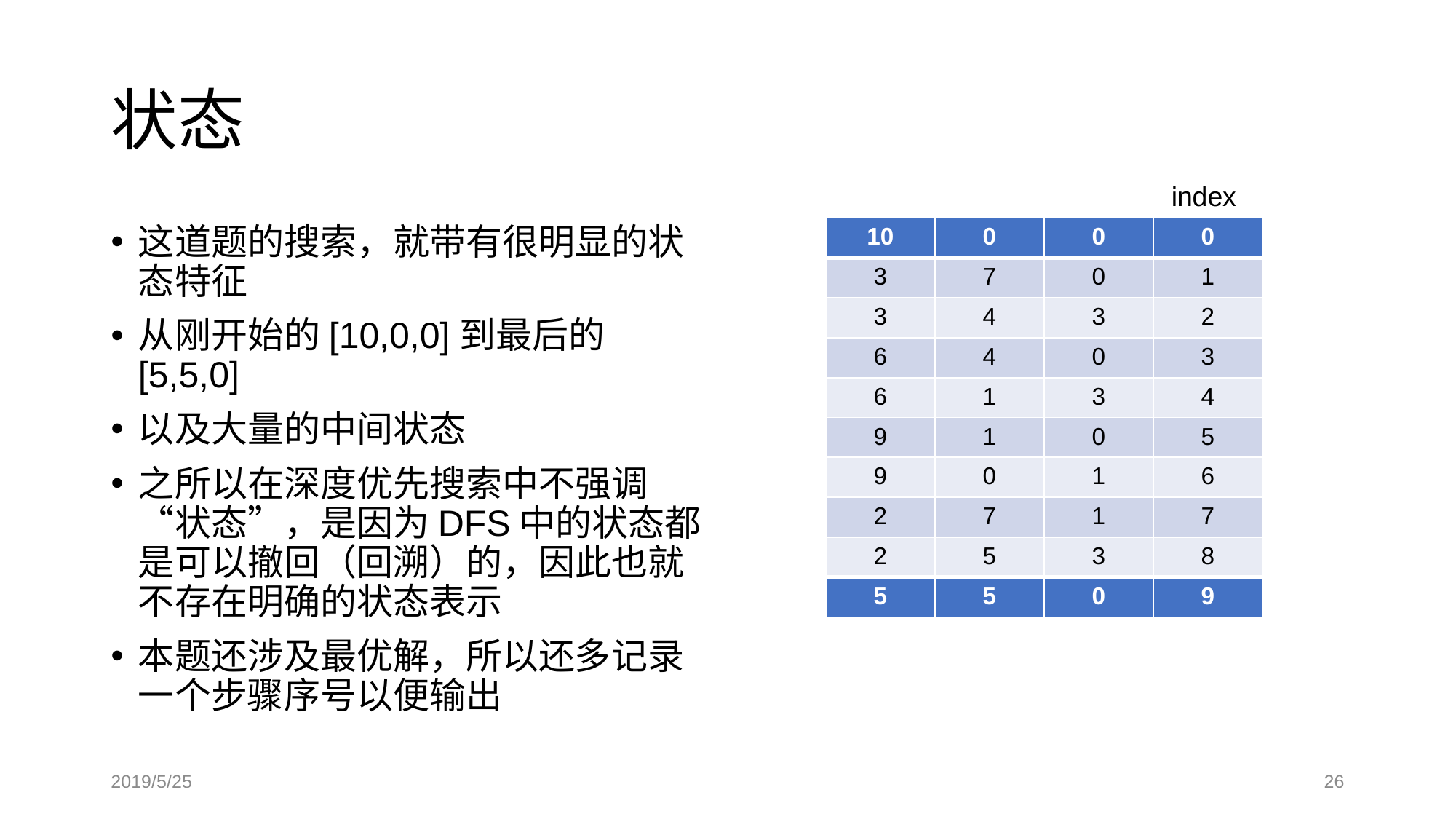

# 状态
index
这道题的搜索，就带有很明显的状态特征
从刚开始的[10,0,0]到最后的[5,5,0]
以及大量的中间状态
之所以在深度优先搜索中不强调“状态”，是因为DFS中的状态都是可以撤回（回溯）的，因此也就不存在明确的状态表示
本题还涉及最优解，所以还多记录一个步骤序号以便输出
| 10 | 0 | 0 | 0 |
| --- | --- | --- | --- |
| 3 | 7 | 0 | 1 |
| 3 | 4 | 3 | 2 |
| 6 | 4 | 0 | 3 |
| 6 | 1 | 3 | 4 |
| 9 | 1 | 0 | 5 |
| 9 | 0 | 1 | 6 |
| 2 | 7 | 1 | 7 |
| 2 | 5 | 3 | 8 |
| 5 | 5 | 0 | 9 |
2019/5/25
26